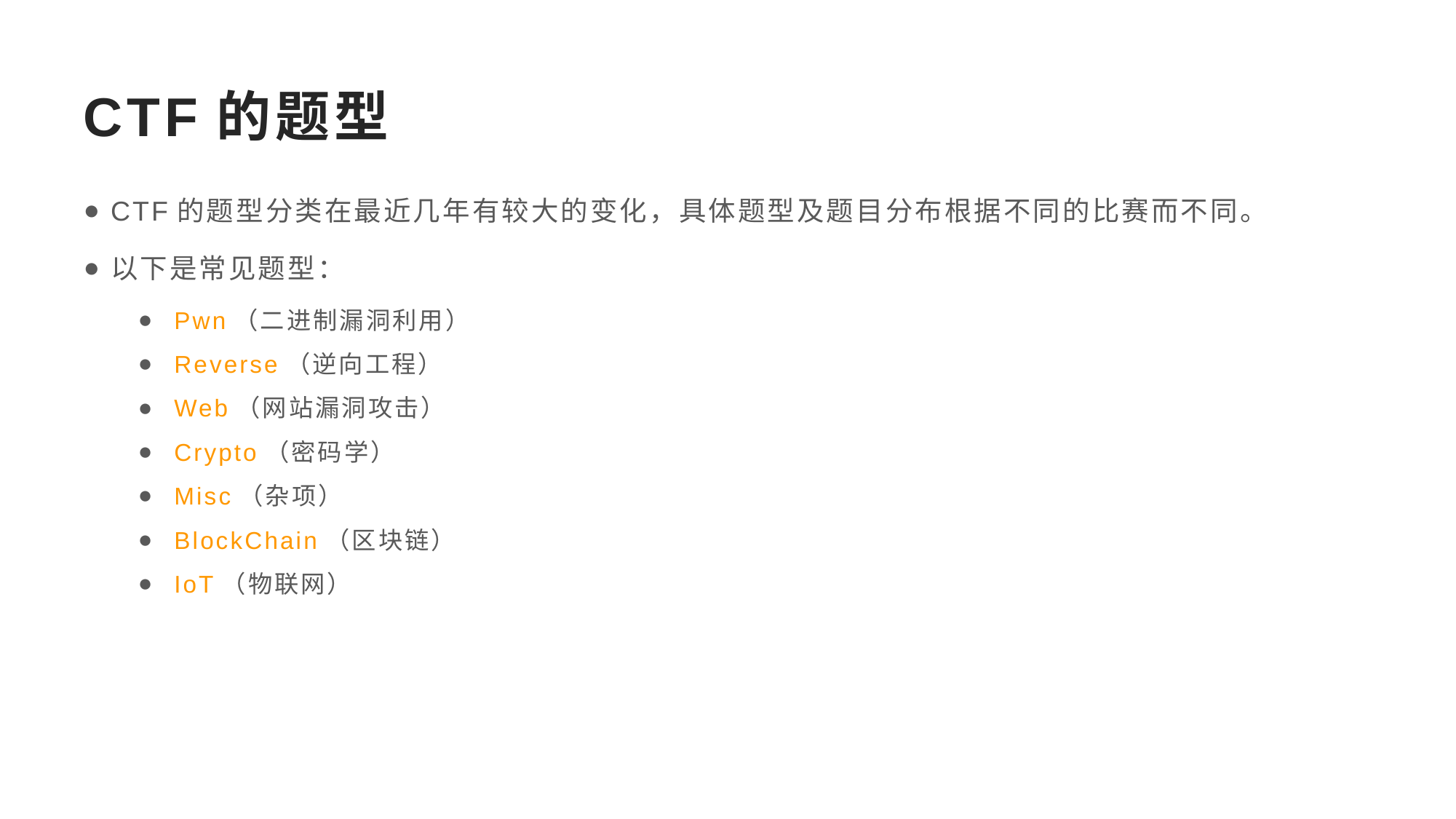

# CTF的题型
CTF的题型分类在最近几年有较大的变化，具体题型及题目分布根据不同的比赛而不同。
以下是常见题型：
 Pwn（二进制漏洞利用）
 Reverse（逆向工程）
 Web（网站漏洞攻击）
 Crypto（密码学）
 Misc（杂项）
 BlockChain（区块链）
 IoT（物联网）